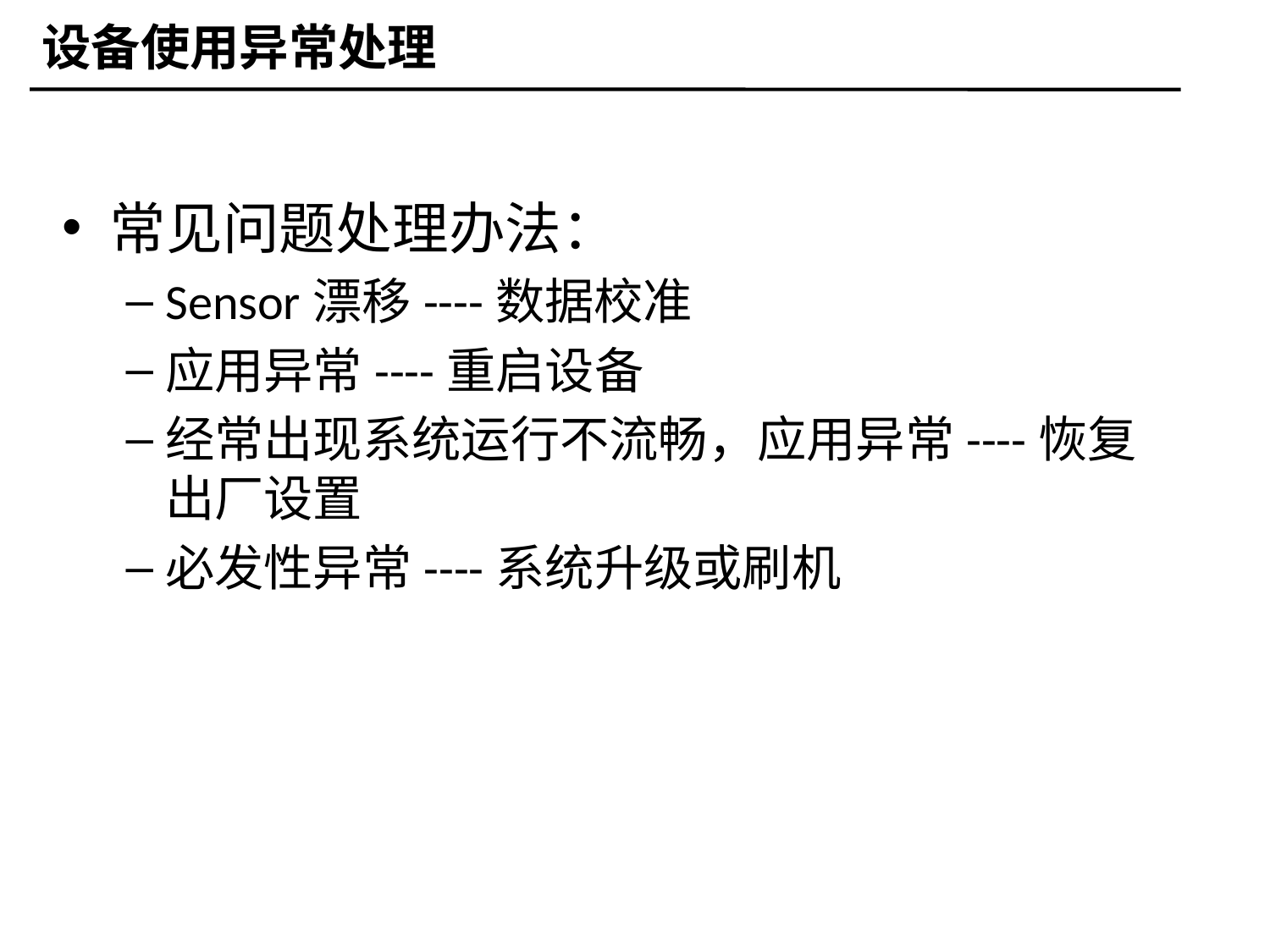

设备使用异常处理
常见问题处理办法：
Sensor漂移----数据校准
应用异常----重启设备
经常出现系统运行不流畅，应用异常----恢复出厂设置
必发性异常----系统升级或刷机